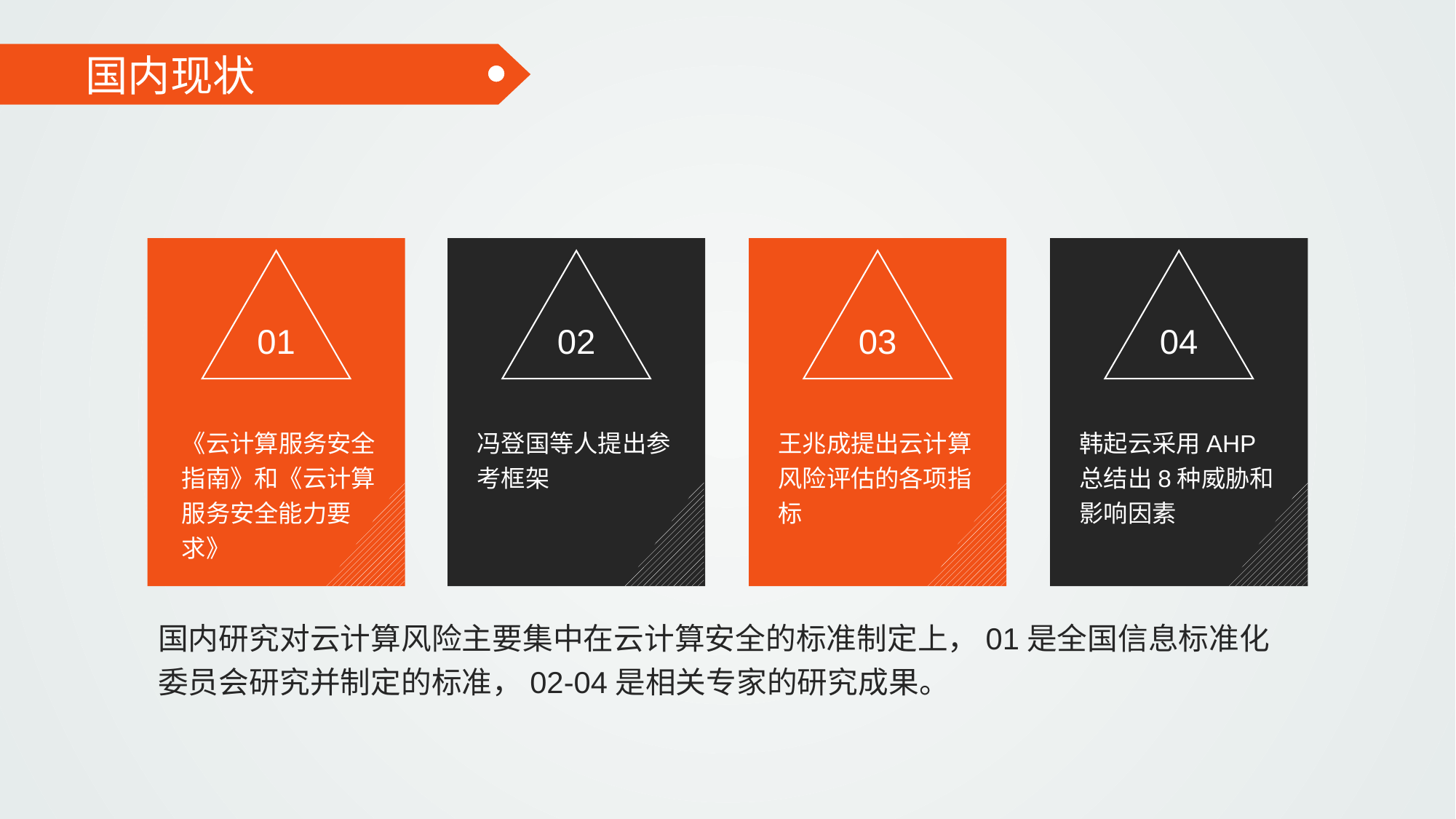

国内现状

01
《云计算服务安全指南》和《云计算服务安全能力要求》

02
冯登国等人提出参考框架

03
王兆成提出云计算风险评估的各项指标

04
韩起云采用AHP总结出8种威胁和影响因素

国内研究对云计算风险主要集中在云计算安全的标准制定上，01是全国信息标准化委员会研究并制定的标准，02-04是相关专家的研究成果。